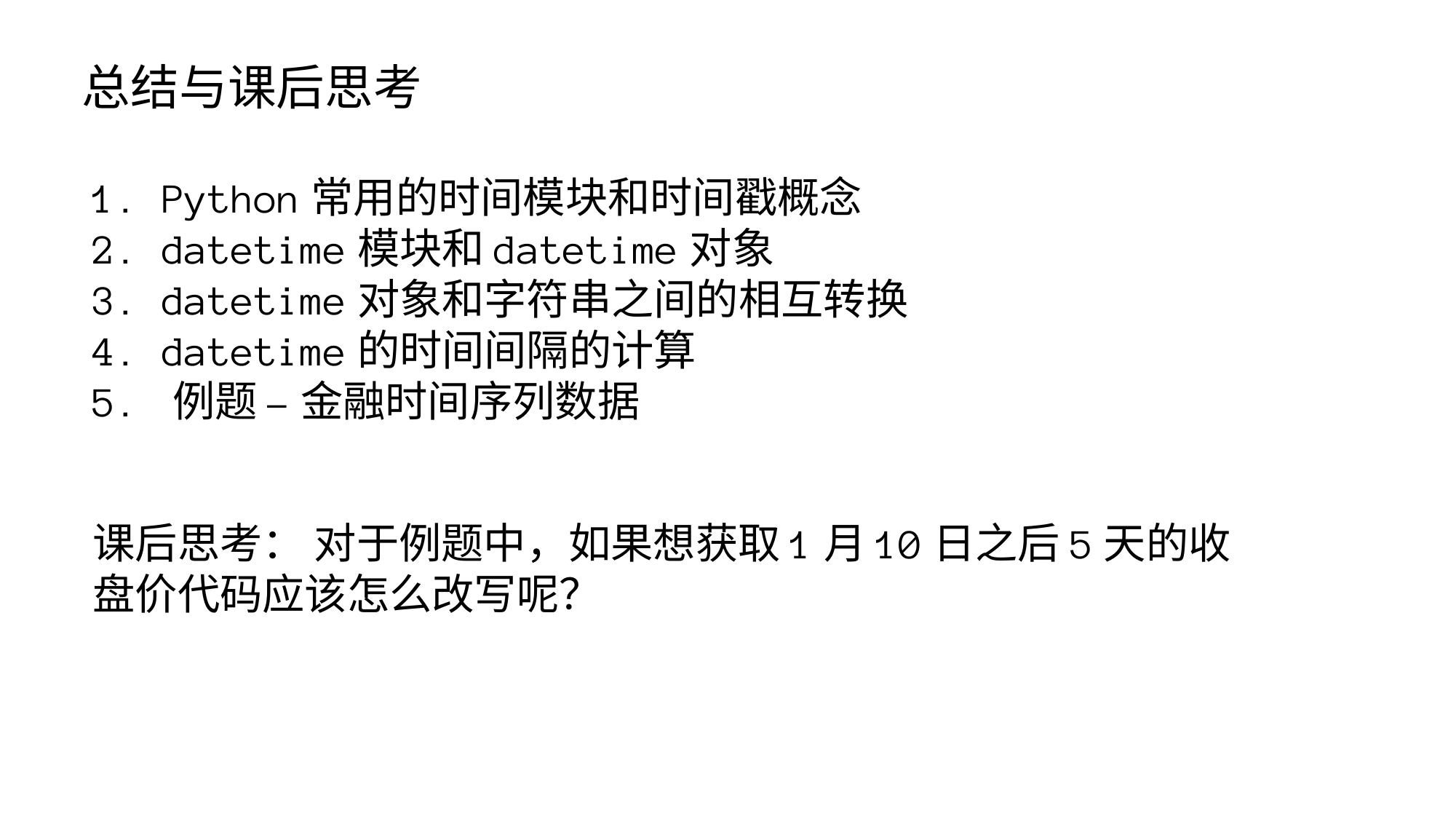

总结与课后思考
1. Python常用的时间模块和时间戳概念
2. datetime模块和datetime对象
3. datetime对象和字符串之间的相互转换
4. datetime的时间间隔的计算
5. 例题-金融时间序列数据

课后思考： 对于例题中，如果想获取1月10日之后5天的收盘价代码应该怎么改写呢？